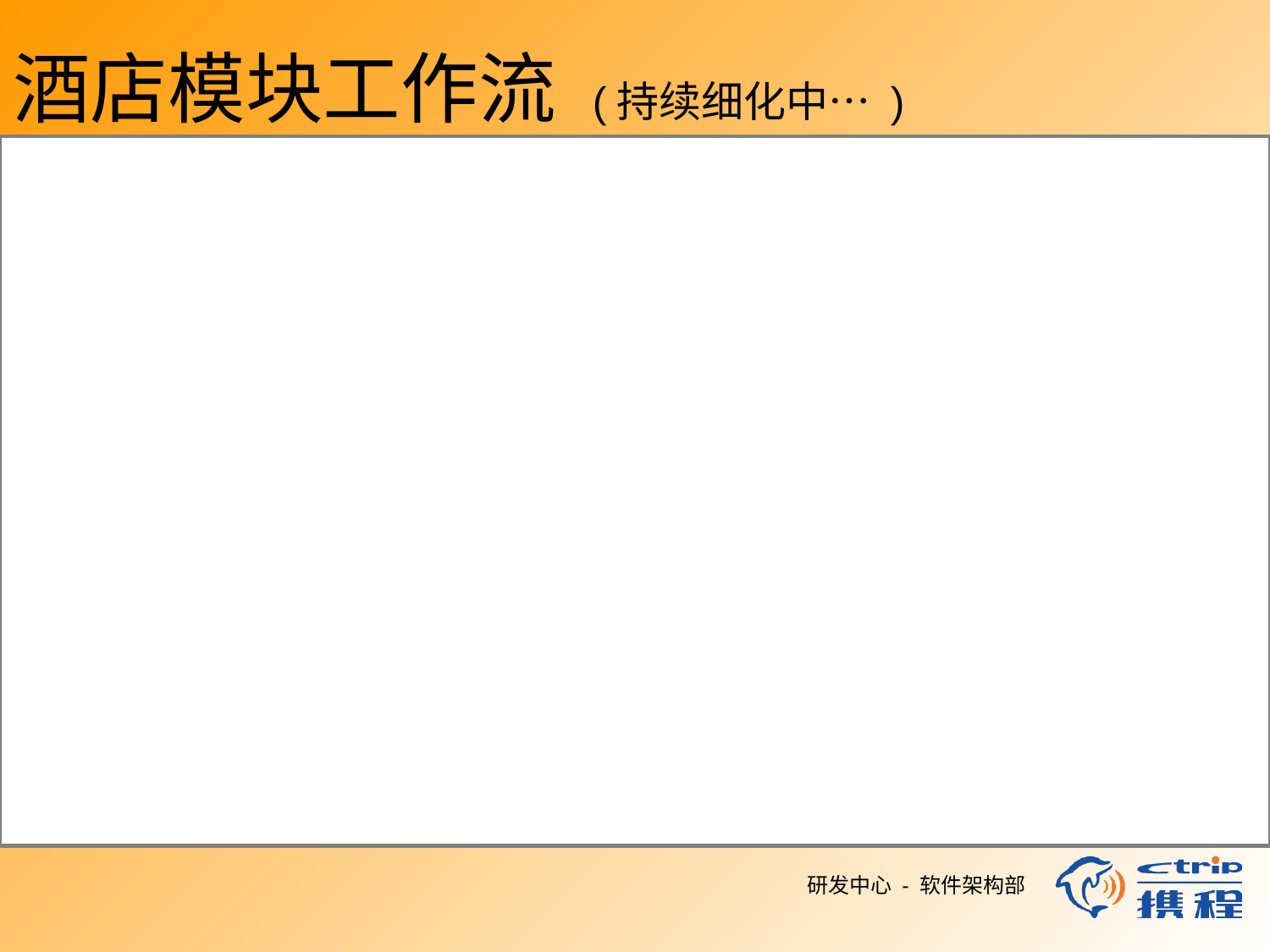

# 酒店模块工作流 (持续细化中… )

研发中心 - 软件架构部